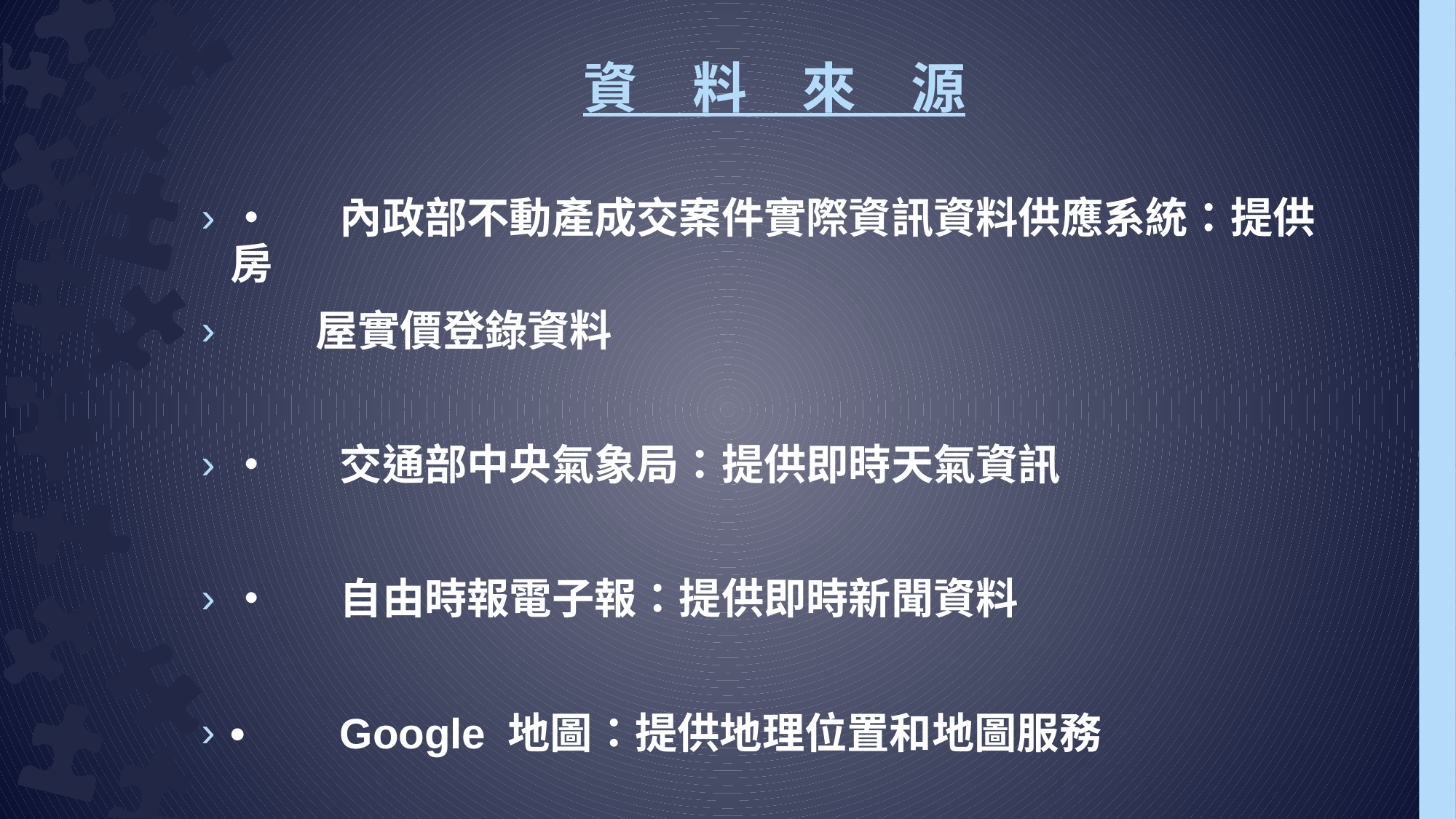

# 資　料　來　源
•	內政部不動產成交案件實際資訊資料供應系統：提供房
　　屋實價登錄資料

•	交通部中央氣象局：提供即時天氣資訊

•	自由時報電子報：提供即時新聞資料

•	Google 地圖：提供地理位置和地圖服務